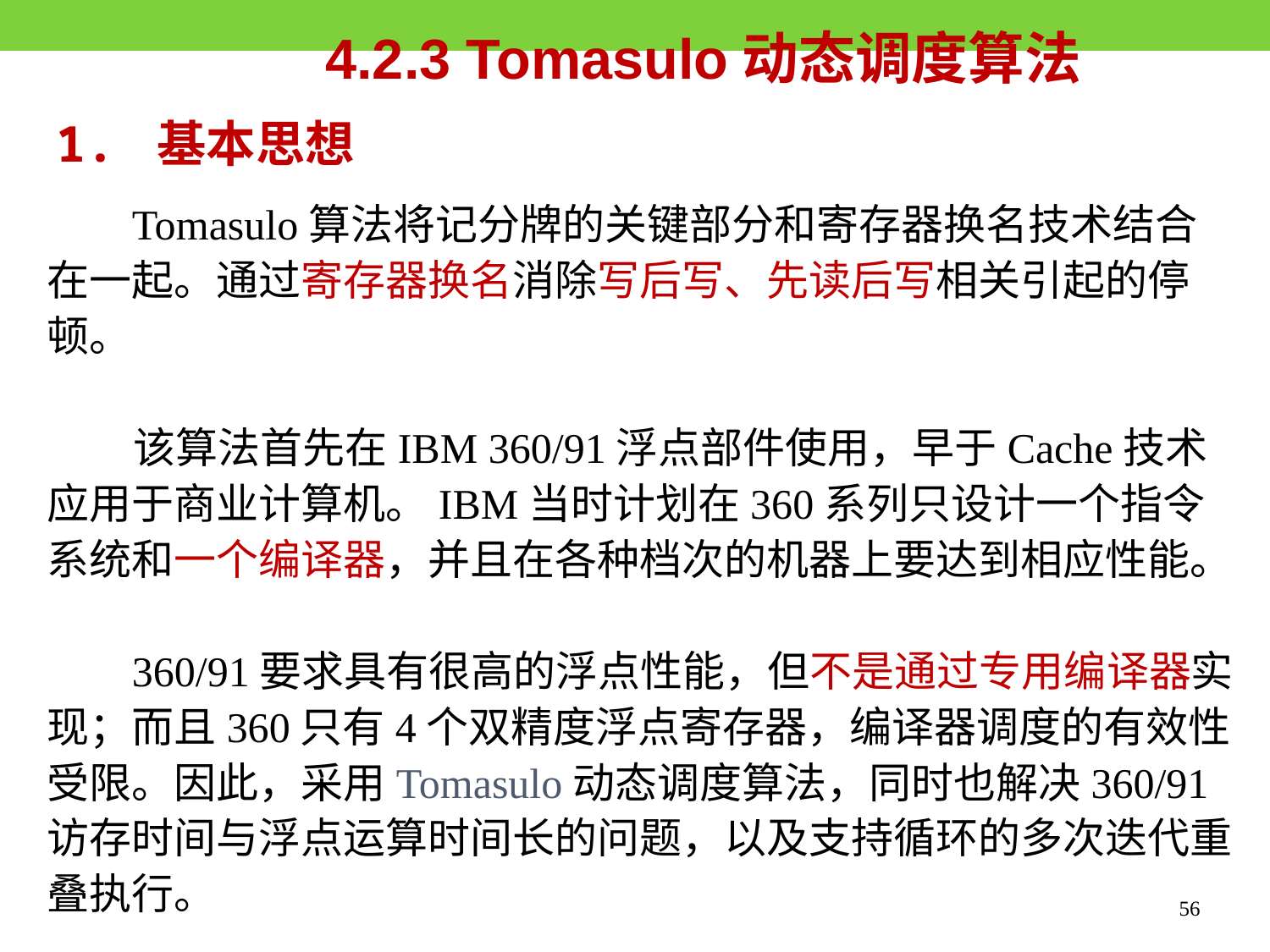

4.2.3 Tomasulo动态调度算法
1. 基本思想
        Tomasulo算法将记分牌的关键部分和寄存器换名技术结合在一起。通过寄存器换名消除写后写、先读后写相关引起的停顿。

        该算法首先在IBM 360/91浮点部件使用，早于Cache技术应用于商业计算机。IBM当时计划在360系列只设计一个指令系统和一个编译器，并且在各种档次的机器上要达到相应性能。

        360/91要求具有很高的浮点性能，但不是通过专用编译器实现；而且360只有4个双精度浮点寄存器，编译器调度的有效性受限。因此，采用Tomasulo动态调度算法，同时也解决360/91访存时间与浮点运算时间长的问题，以及支持循环的多次迭代重叠执行。
56